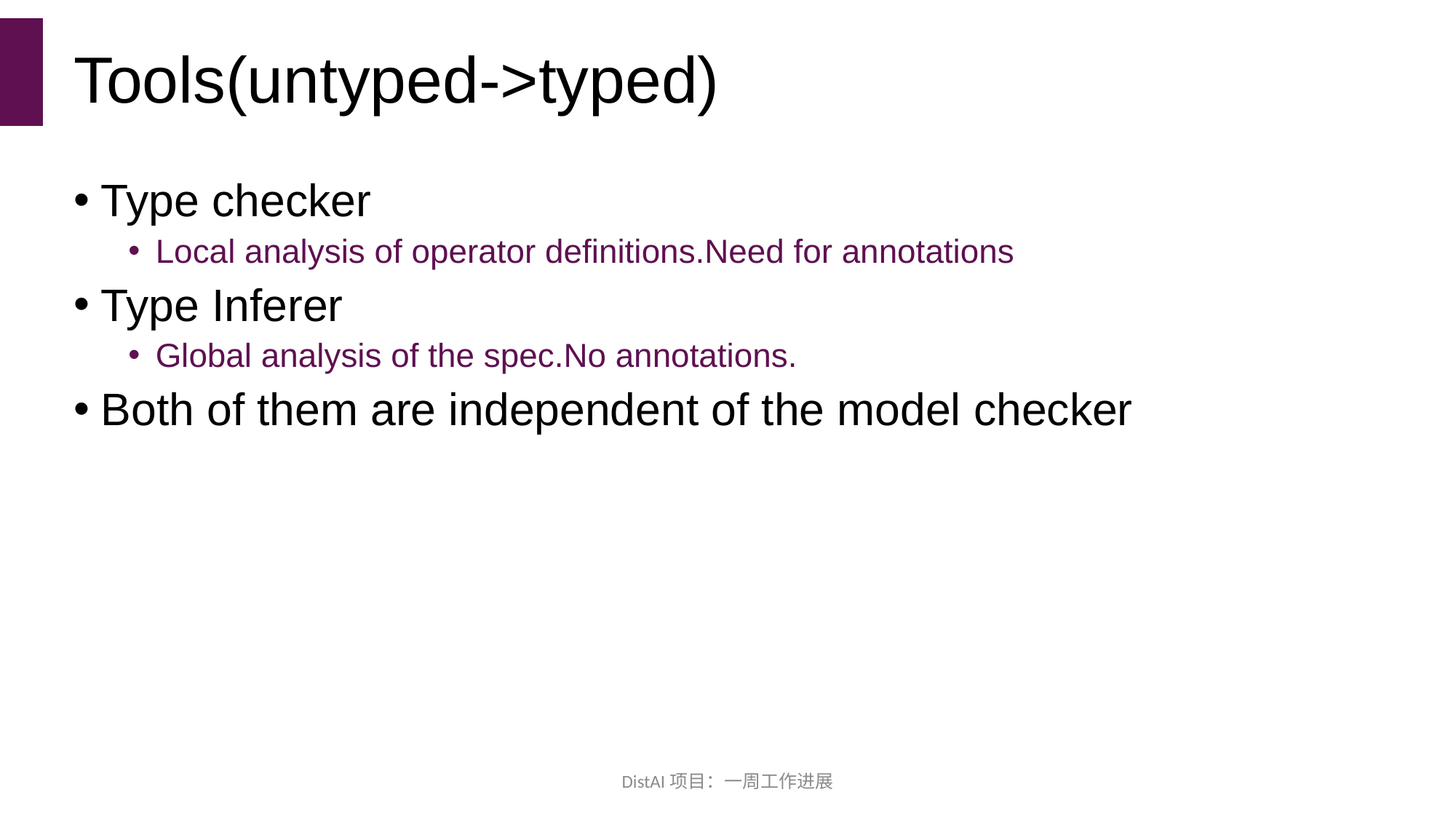

# Tools(untyped->typed)
Type checker
Local analysis of operator definitions.Need for annotations

Type Inferer
Global analysis of the spec.No annotations.

Both of them are independent of the model checker

DistAI项目：一周工作进展
8